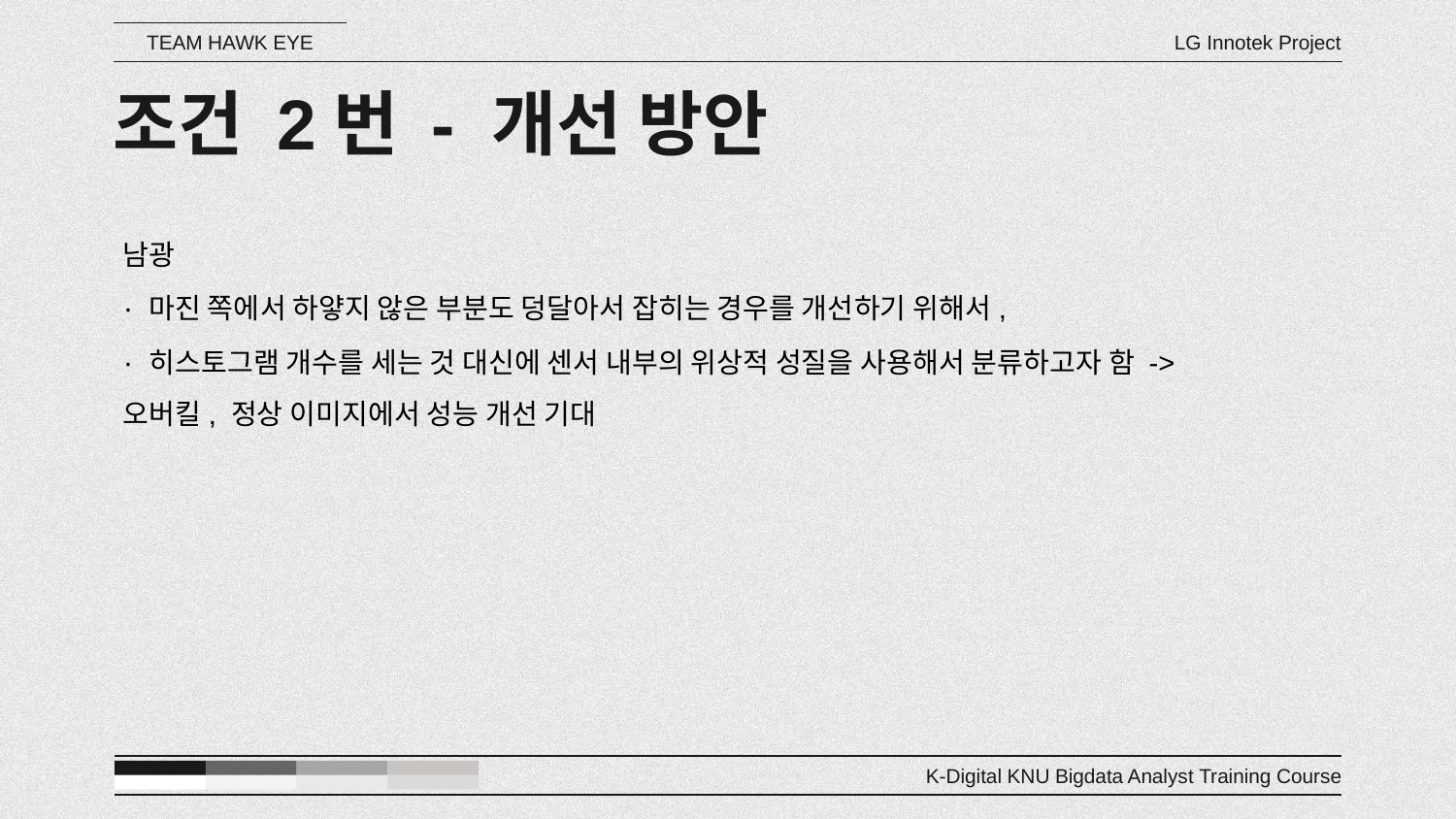

TEAM HAWK EYE
LG Innotek Project
조건 2번 - 개선 방안
남광
· 마진 쪽에서 하얗지 않은 부분도 덩달아서 잡히는 경우를 개선하기 위해서,
· 히스토그램 개수를 세는 것 대신에 센서 내부의 위상적 성질을 사용해서 분류하고자 함 -> 오버킬, 정상 이미지에서 성능 개선 기대
K-Digital KNU Bigdata Analyst Training Course